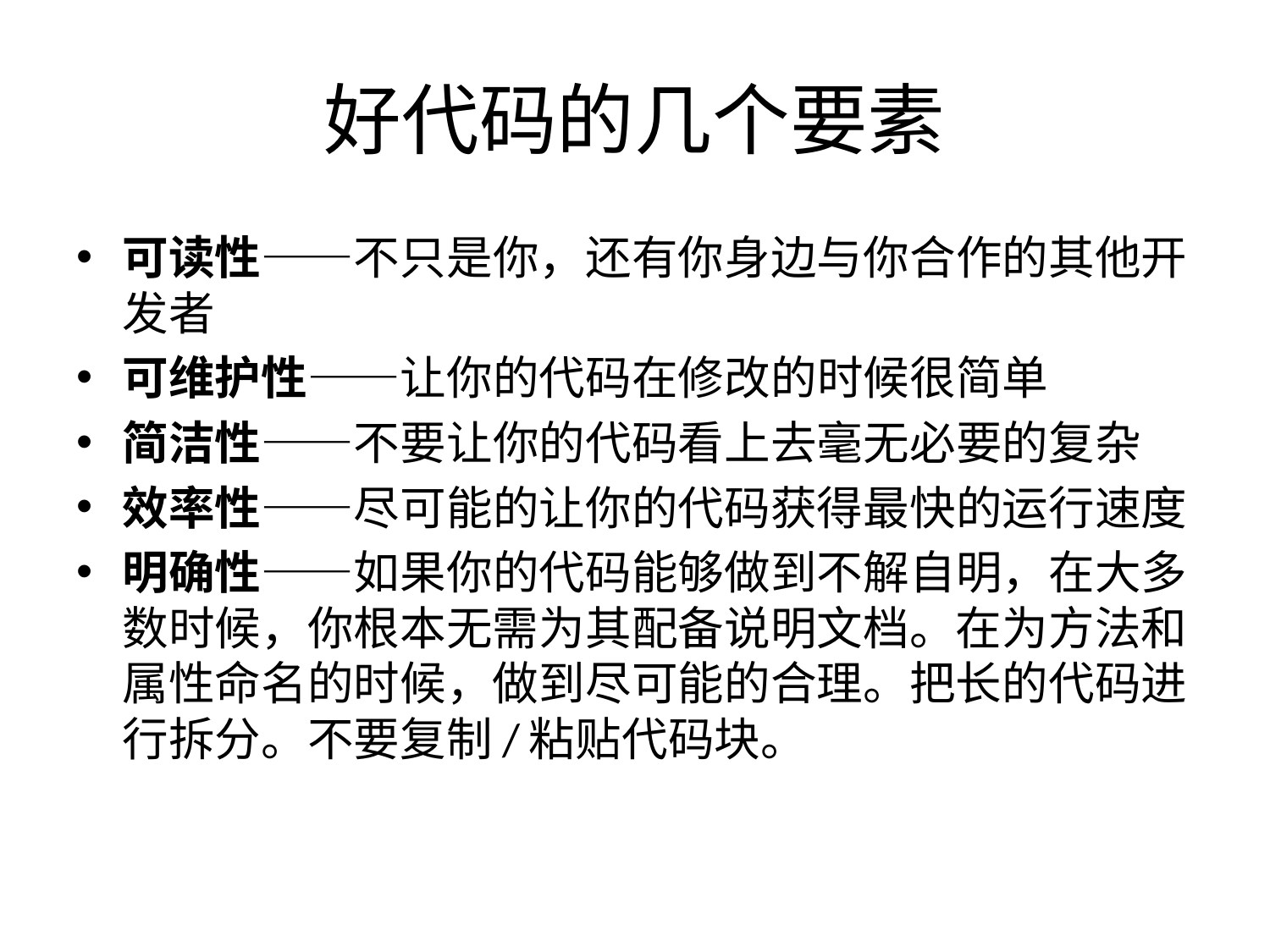

# 好代码的几个要素
可读性——不只是你，还有你身边与你合作的其他开发者
可维护性——让你的代码在修改的时候很简单
简洁性——不要让你的代码看上去毫无必要的复杂
效率性——尽可能的让你的代码获得最快的运行速度
明确性——如果你的代码能够做到不解自明，在大多数时候，你根本无需为其配备说明文档。在为方法和属性命名的时候，做到尽可能的合理。把长的代码进行拆分。不要复制/粘贴代码块。